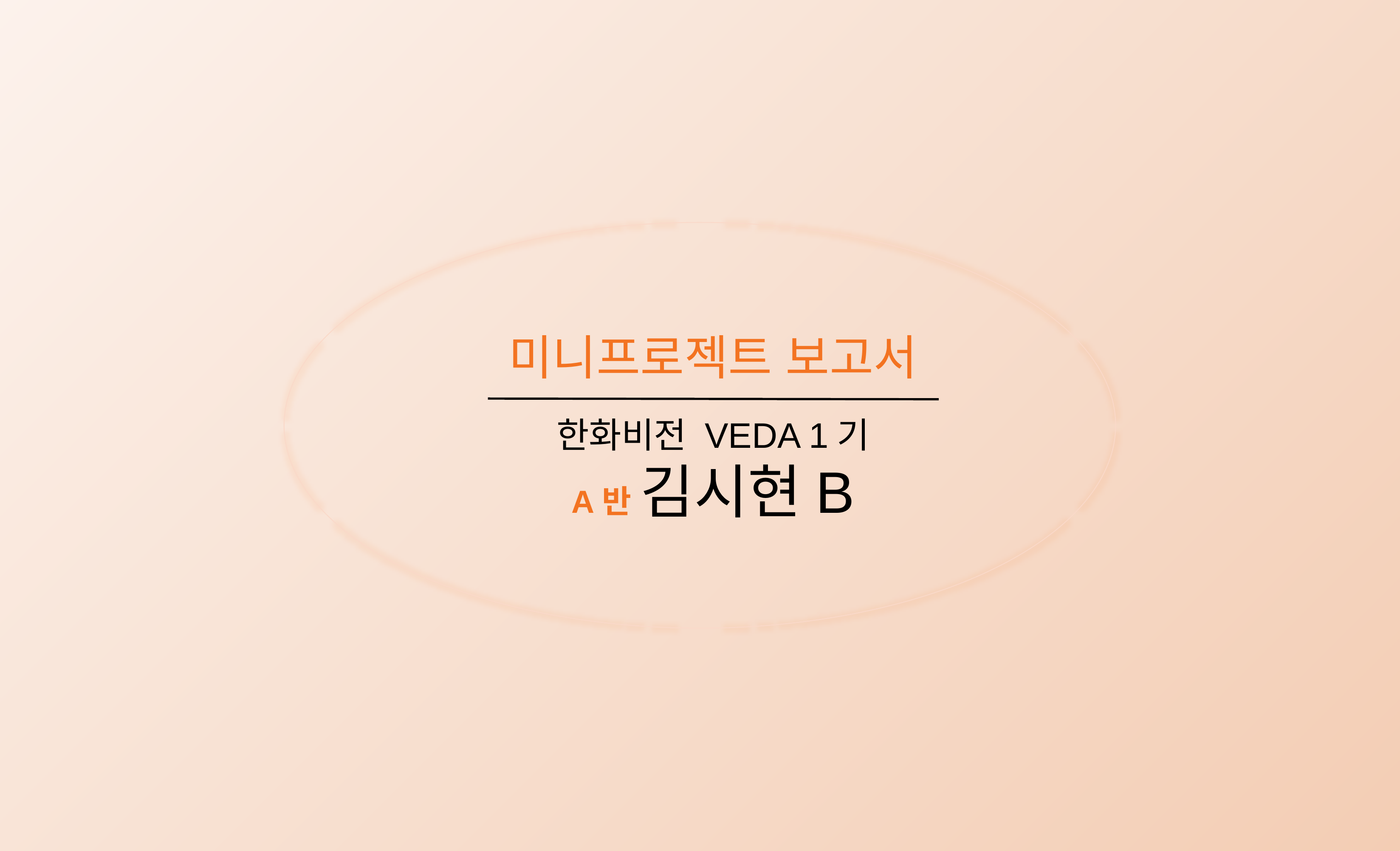

미니프로젝트 보고서
한화비전 VEDA 1기
 A반 김시현B